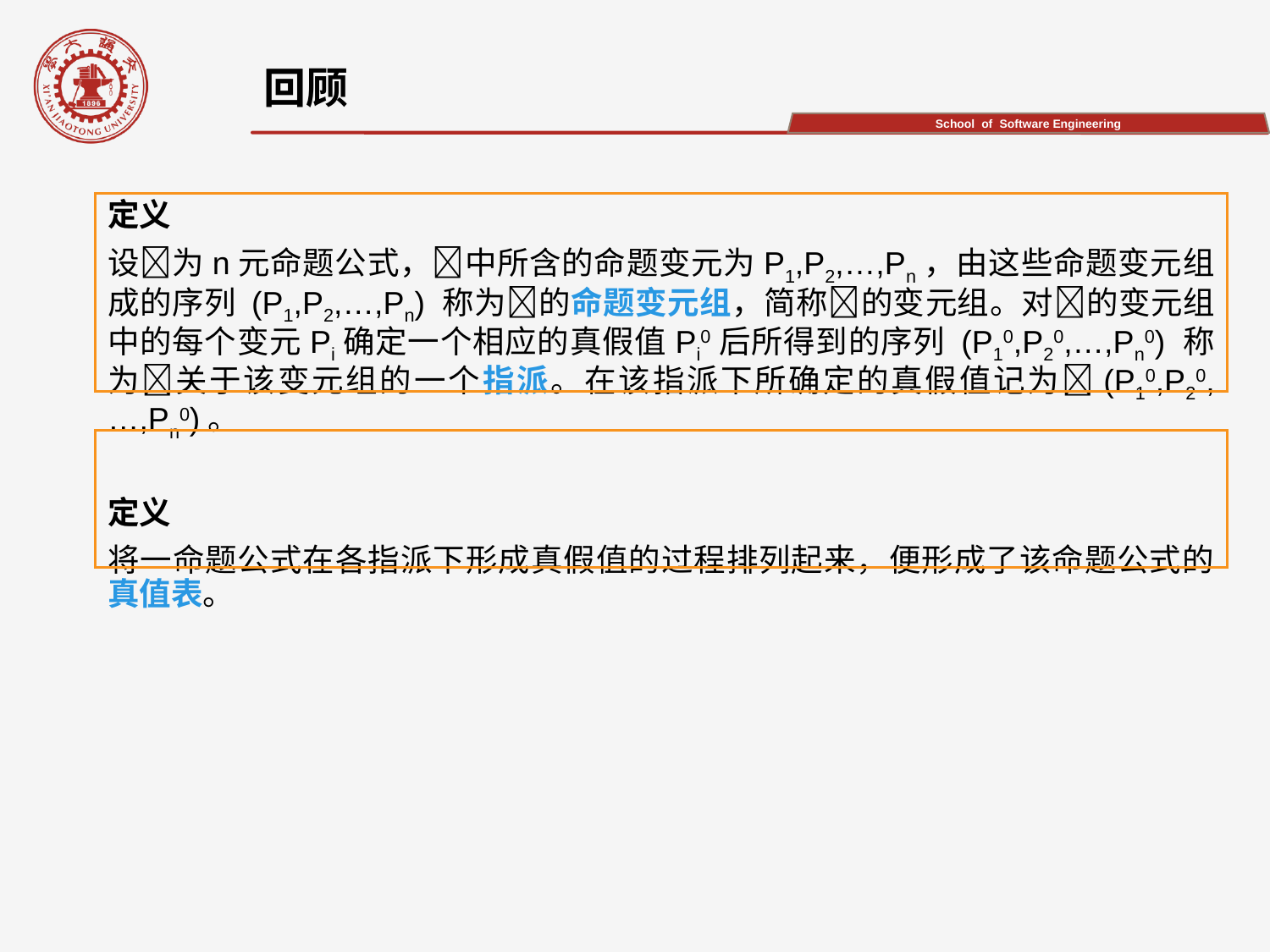

回顾
定义
设α为n元命题公式，α中所含的命题变元为P1,P2,…,Pn，由这些命题变元组成的序列 (P1,P2,…,Pn) 称为α的命题变元组，简称α的变元组。对α的变元组中的每个变元Pi确定一个相应的真假值Pi0后所得到的序列 (P10,P20,…,Pn0) 称为α关于该变元组的一个指派。在该指派下所确定的真假值记为α(P10,P20,…,Pn0)。

定义
将一命题公式在各指派下形成真假值的过程排列起来，便形成了该命题公式的真值表。